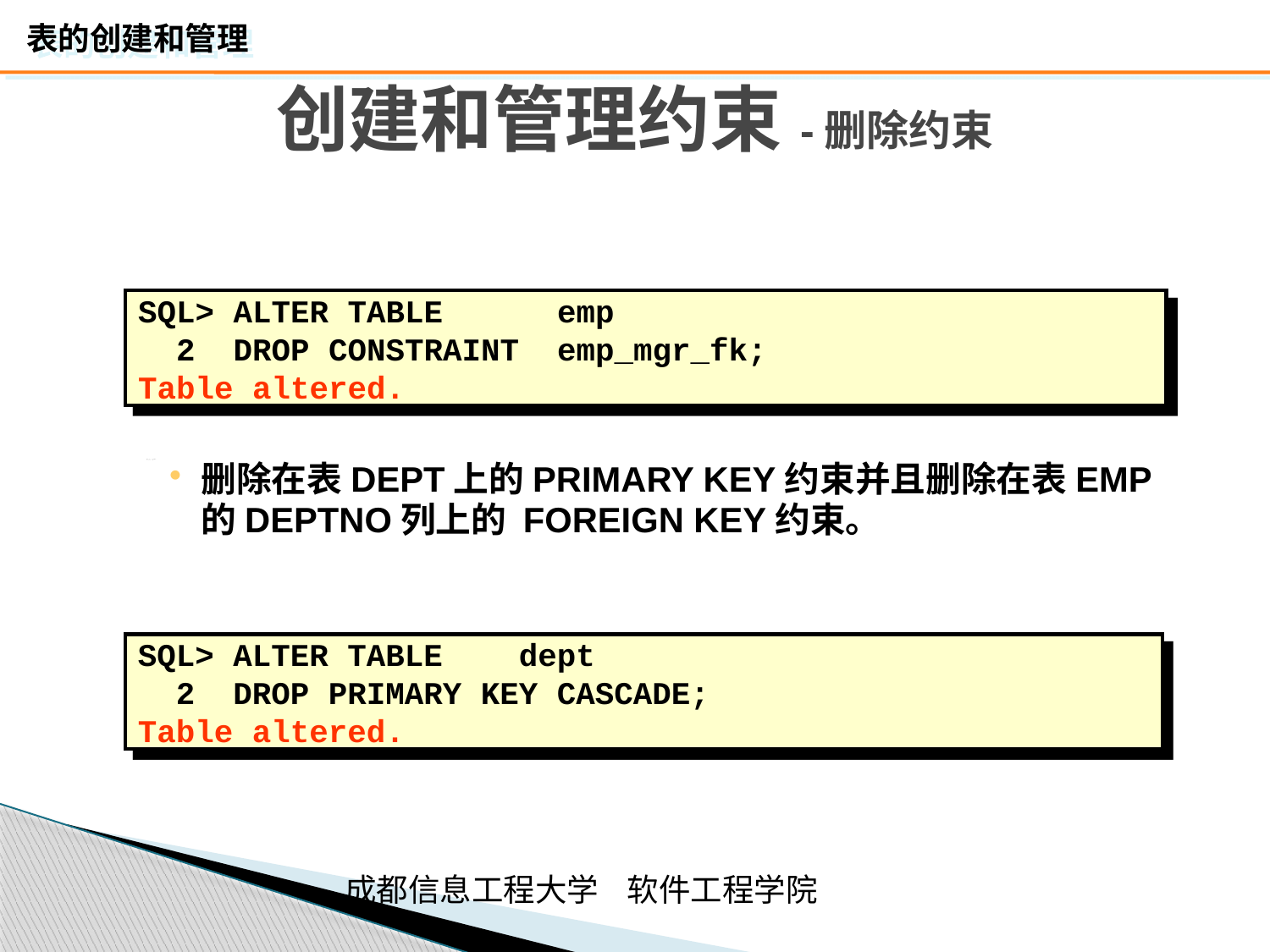

# 创建和管理约束-删除约束
SQL> ALTER TABLE	  emp
  2  DROP CONSTRAINT  emp_mgr_fk;
Table altered.
删除在表DEPT上的PRIMARY KEY约束并且删除在表EMP的DEPTNO列上的 FOREIGN KEY约束。
SQL> ALTER TABLE	dept
  2  DROP PRIMARY KEY CASCADE;
Table altered.